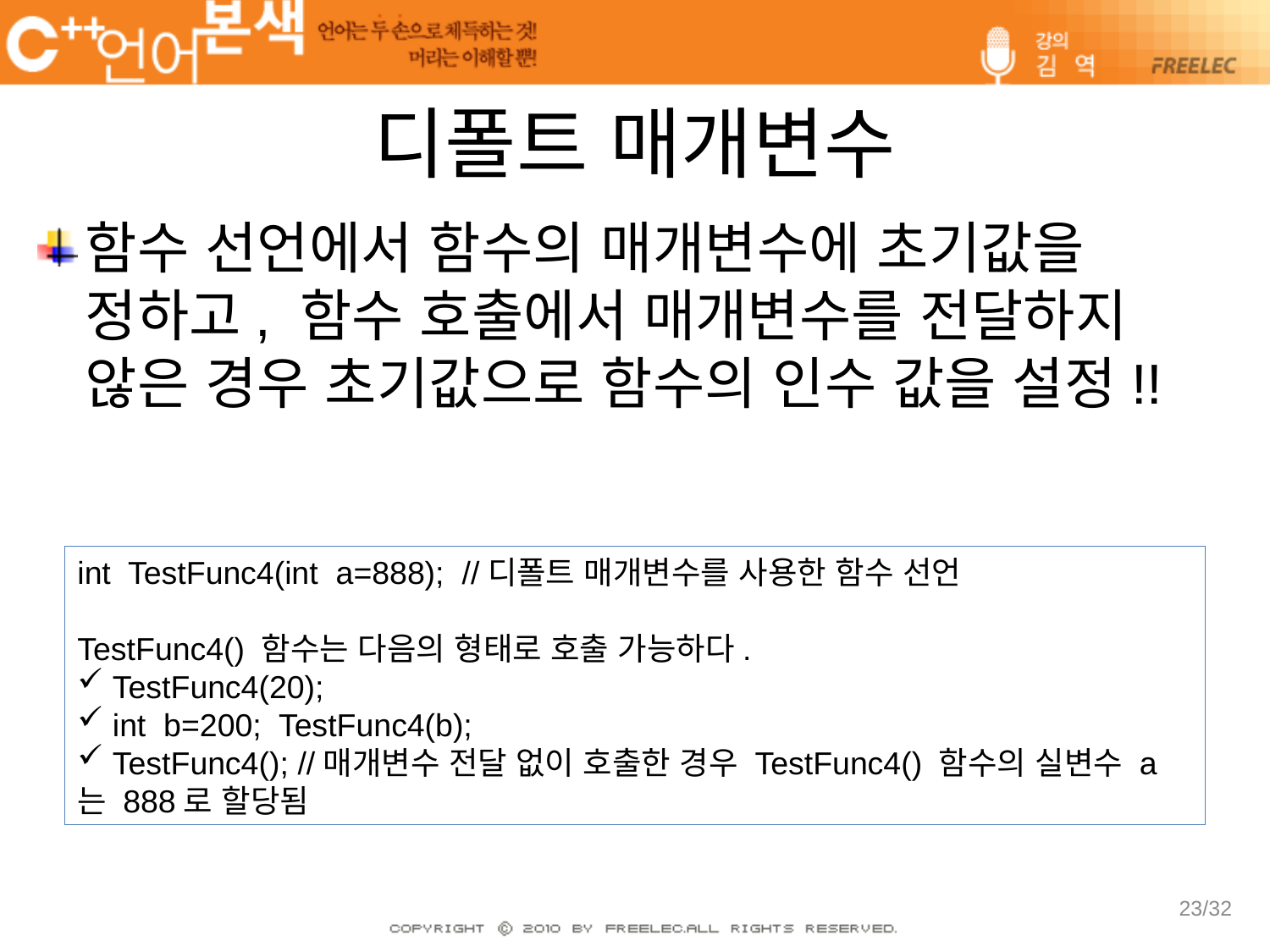

# 디폴트 매개변수
함수 선언에서 함수의 매개변수에 초기값을 정하고, 함수 호출에서 매개변수를 전달하지 않은 경우 초기값으로 함수의 인수 값을 설정!!
int  TestFunc4(int  a=888);  //디폴트 매개변수를 사용한 함수 선언

TestFunc4() 함수는 다음의 형태로 호출 가능하다.
 TestFunc4(20);
 int  b=200;  TestFunc4(b);
 TestFunc4(); //매개변수 전달 없이 호출한 경우 TestFunc4() 함수의 실변수 a는 888로 할당됨
23/32